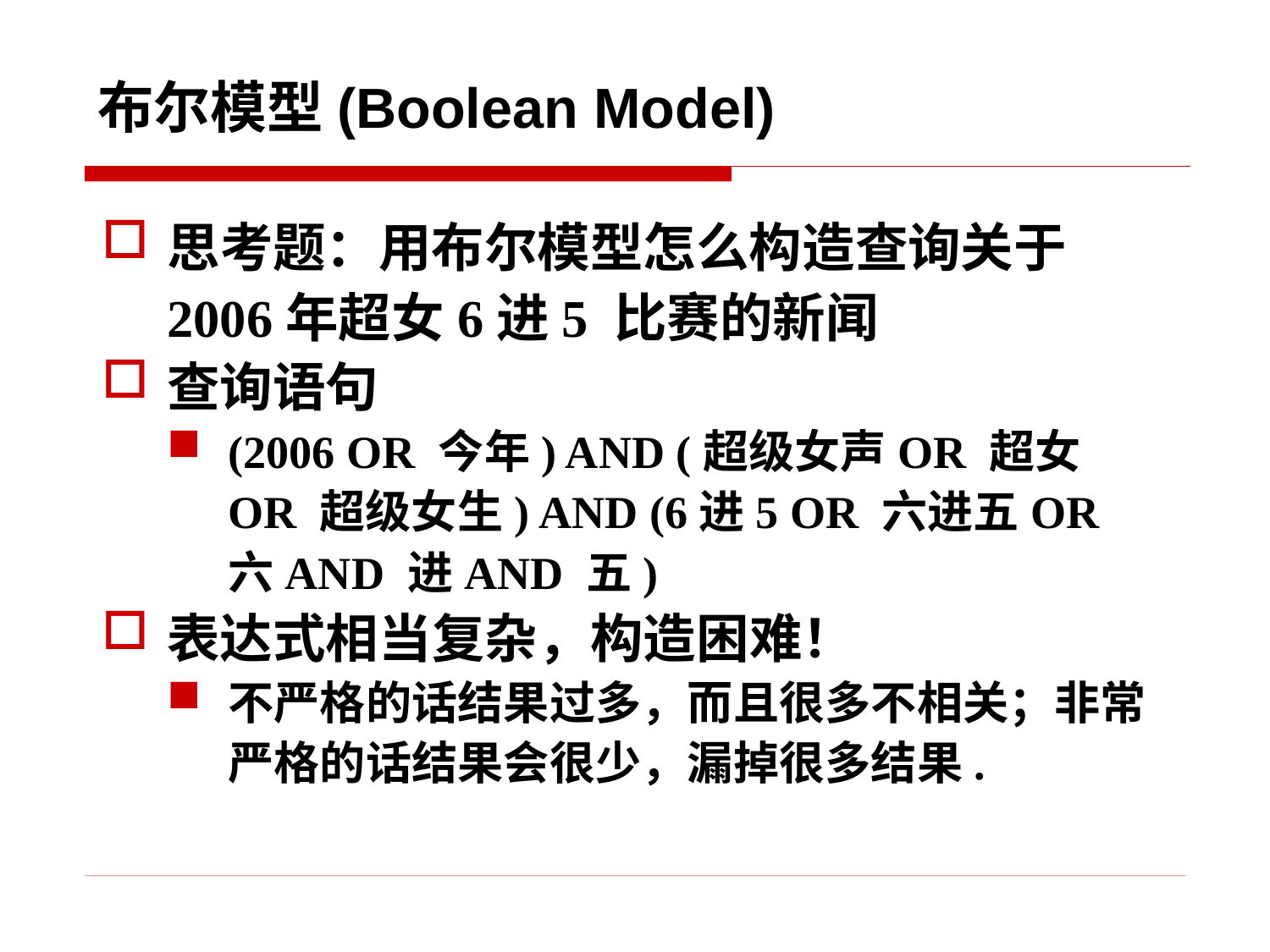

# 布尔模型(Boolean Model)
思考题：用布尔模型怎么构造查询关于2006年超女6进5 比赛的新闻
查询语句
(2006 OR 今年) AND (超级女声OR 超女OR 超级女生) AND (6进5 OR 六进五OR 六AND 进AND 五)
表达式相当复杂，构造困难！
不严格的话结果过多，而且很多不相关；非常严格的话结果会很少，漏掉很多结果.